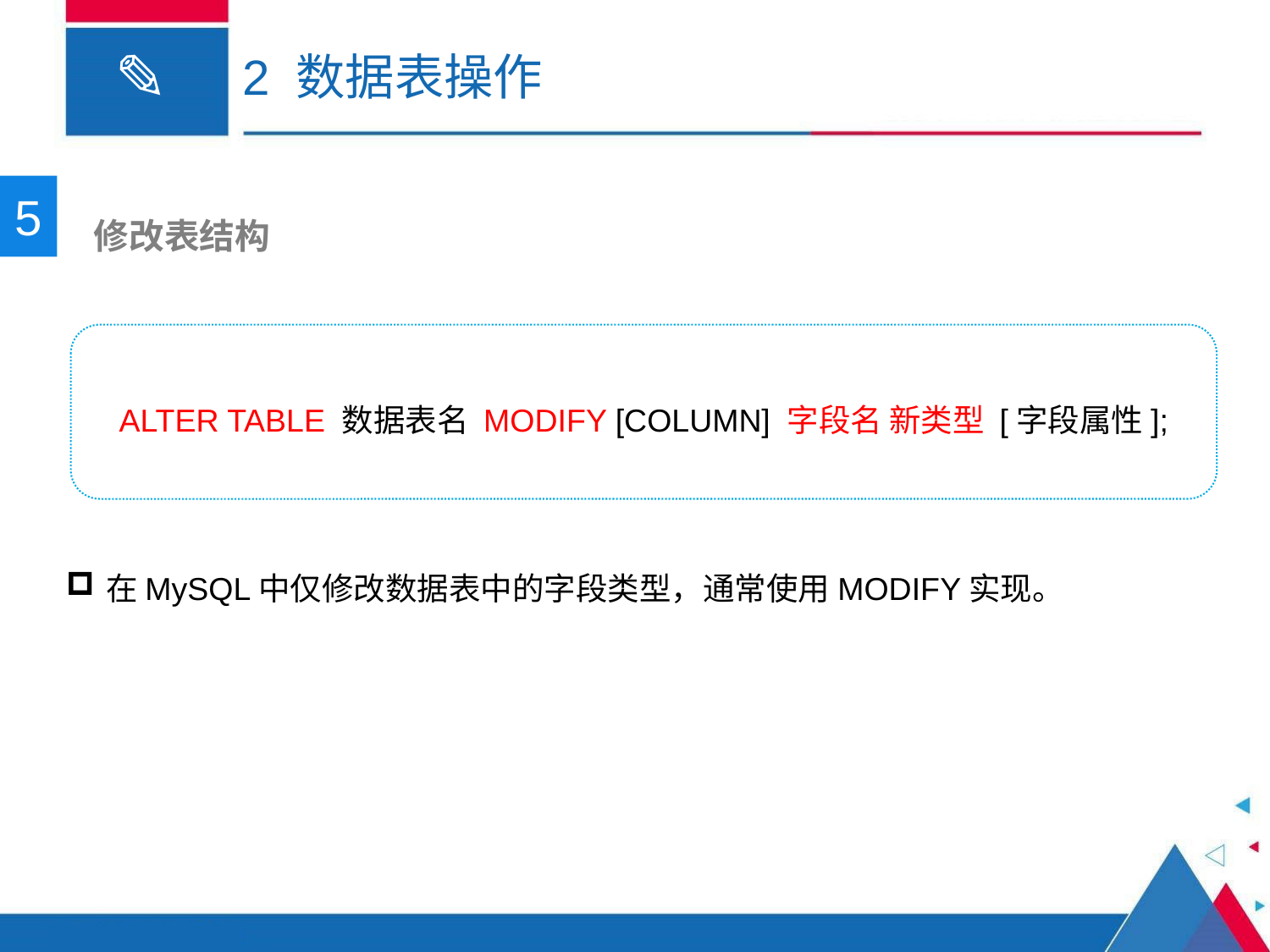

# 2 数据表操作

5
  修改表结构

ALTER TABLE 数据表名 MODIFY [COLUMN] 字段名 新类型 [字段属性];
在MySQL中仅修改数据表中的字段类型，通常使用MODIFY实现。